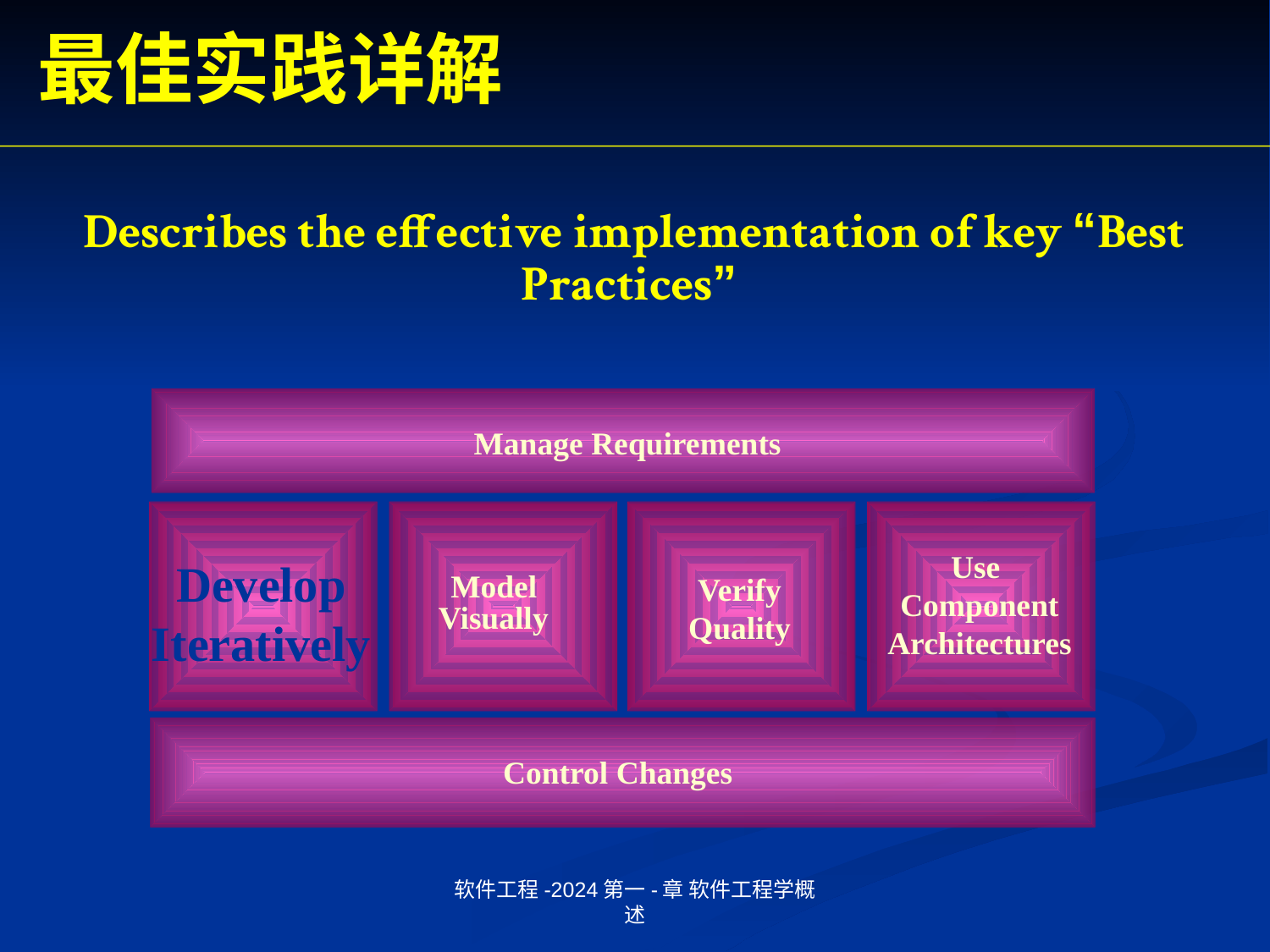

最佳实践详解

Describes the effective implementation of key “Best Practices”

Manage Requirements

Use
Component
Architectures
Develop
Iteratively
Verify
Quality
Model
Visually

Control Changes
软件工程-2024第一-章 软件工程学概述
110